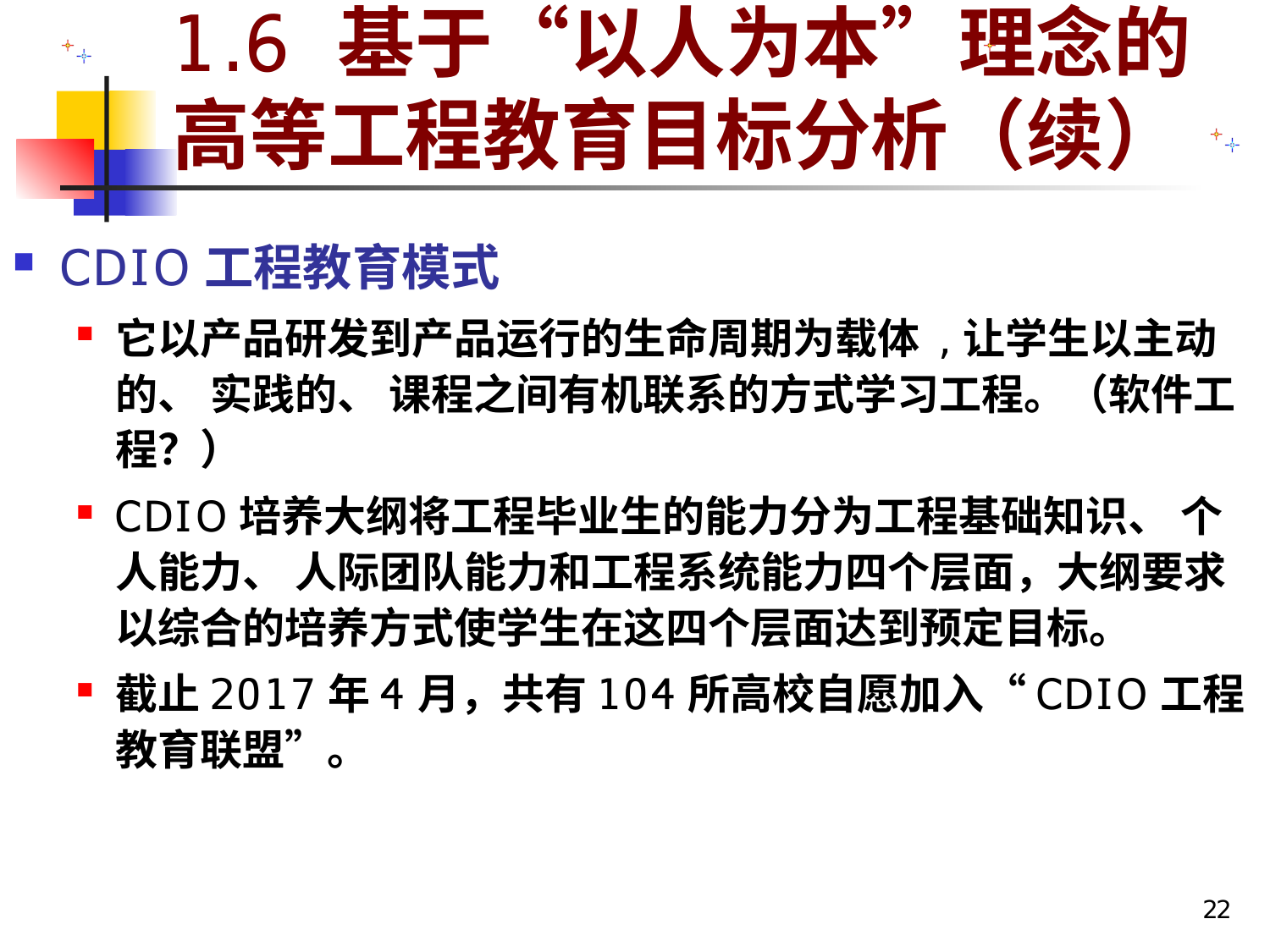

# 1.6 基于“以人为本”理念的高等工程教育目标分析（续）
CDIO工程教育模式
它以产品研发到产品运行的生命周期为载体 ,让学生以主动的、 实践的、 课程之间有机联系的方式学习工程。（软件工程？）
CDIO培养大纲将工程毕业生的能力分为工程基础知识、 个人能力、 人际团队能力和工程系统能力四个层面，大纲要求以综合的培养方式使学生在这四个层面达到预定目标。
截止2017年4月，共有104所高校自愿加入“CDIO工程教育联盟”。

22